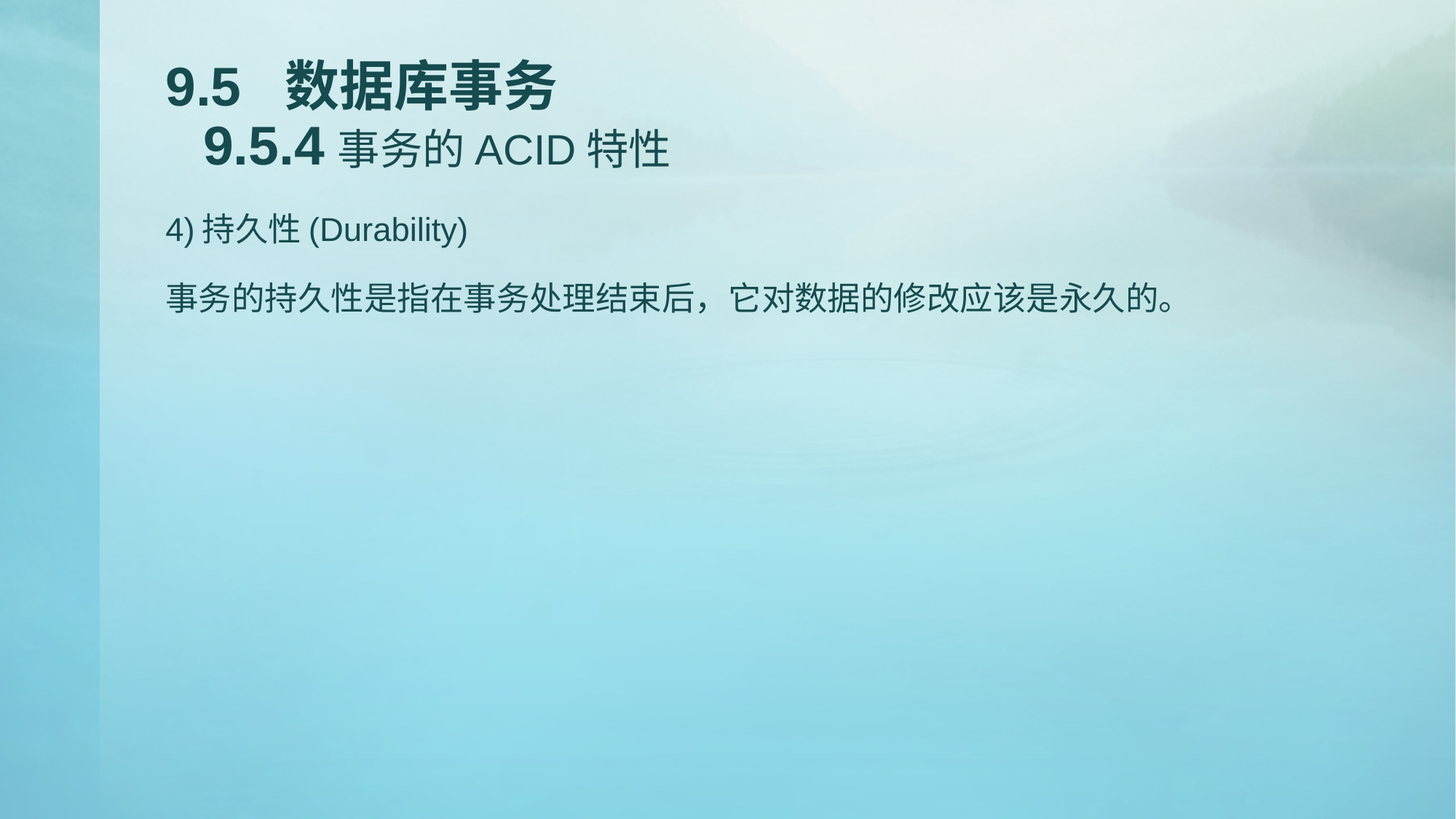

# 9.5  数据库事务 9.5.4事务的ACID特性
4)持久性(Durability)
事务的持久性是指在事务处理结束后，它对数据的修改应该是永久的。